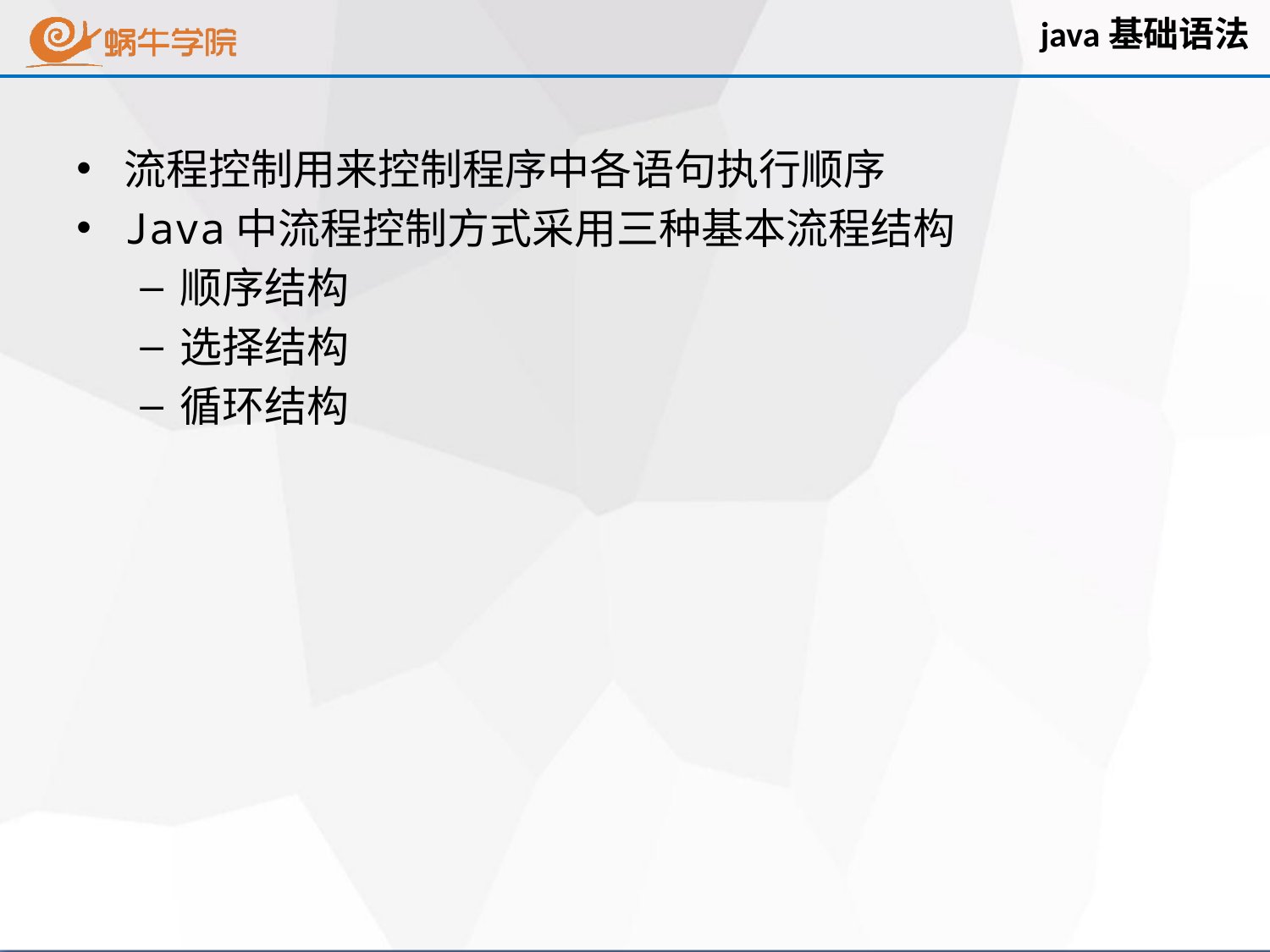

java基础语法

流程控制用来控制程序中各语句执行顺序
Java中流程控制方式采用三种基本流程结构
顺序结构
选择结构
循环结构